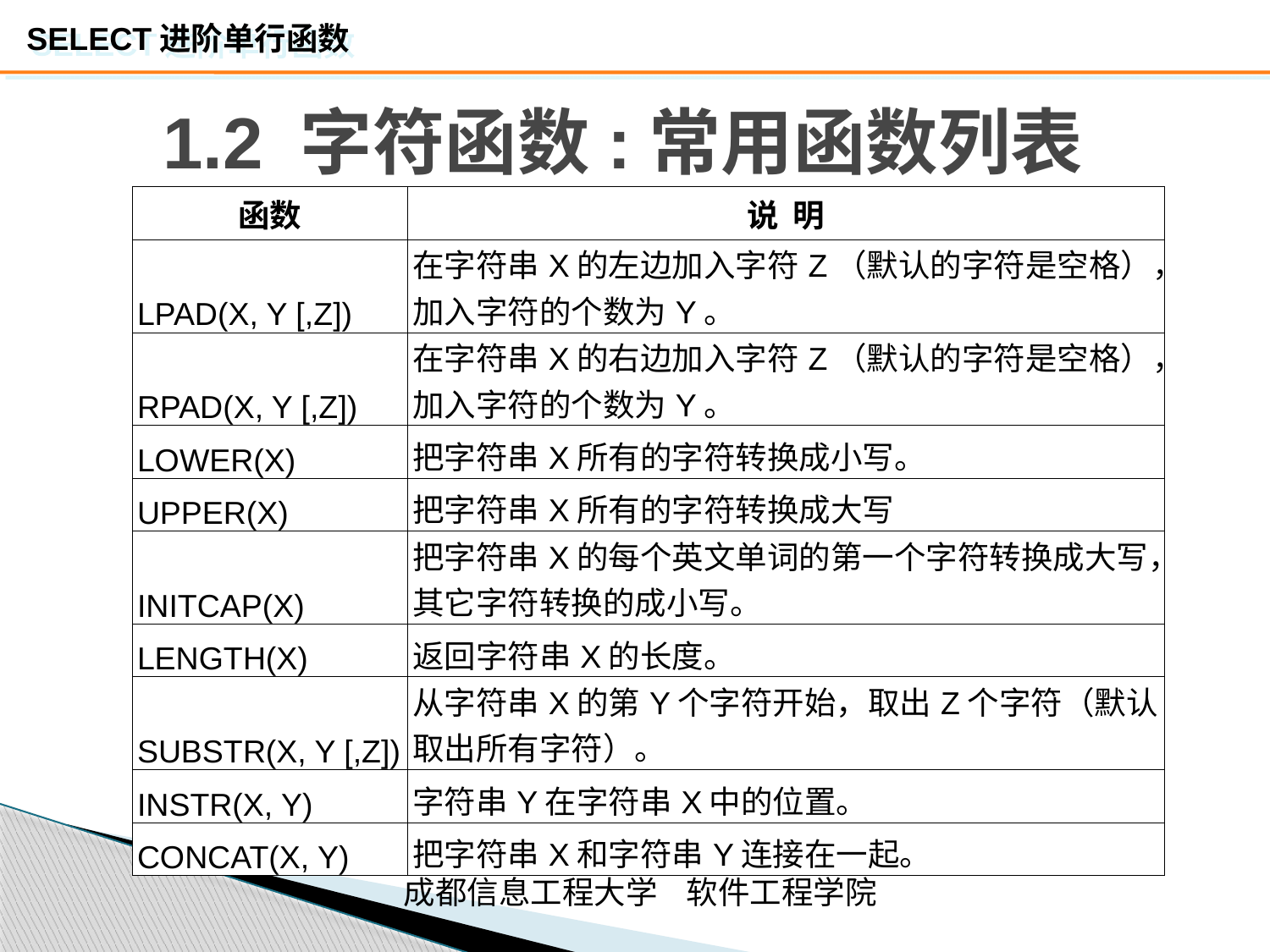

# 1.2 字符函数:常用函数列表
| 函数 | 说 明 |
| --- | --- |
| LPAD(X, Y [,Z]) | 在字符串X的左边加入字符Z（默认的字符是空格），加入字符的个数为Y。 |
| RPAD(X, Y [,Z]) | 在字符串X的右边加入字符Z（默认的字符是空格），加入字符的个数为Y。 |
| LOWER(X) | 把字符串X所有的字符转换成小写。 |
| UPPER(X) | 把字符串X所有的字符转换成大写 |
| INITCAP(X) | 把字符串X的每个英文单词的第一个字符转换成大写，其它字符转换的成小写。 |
| LENGTH(X) | 返回字符串X的长度。 |
| SUBSTR(X, Y [,Z]) | 从字符串X的第Y个字符开始，取出Z个字符（默认取出所有字符）。 |
| INSTR(X, Y) | 字符串Y在字符串X中的位置。 |
| CONCAT(X, Y) | 把字符串X和字符串Y连接在一起。 |